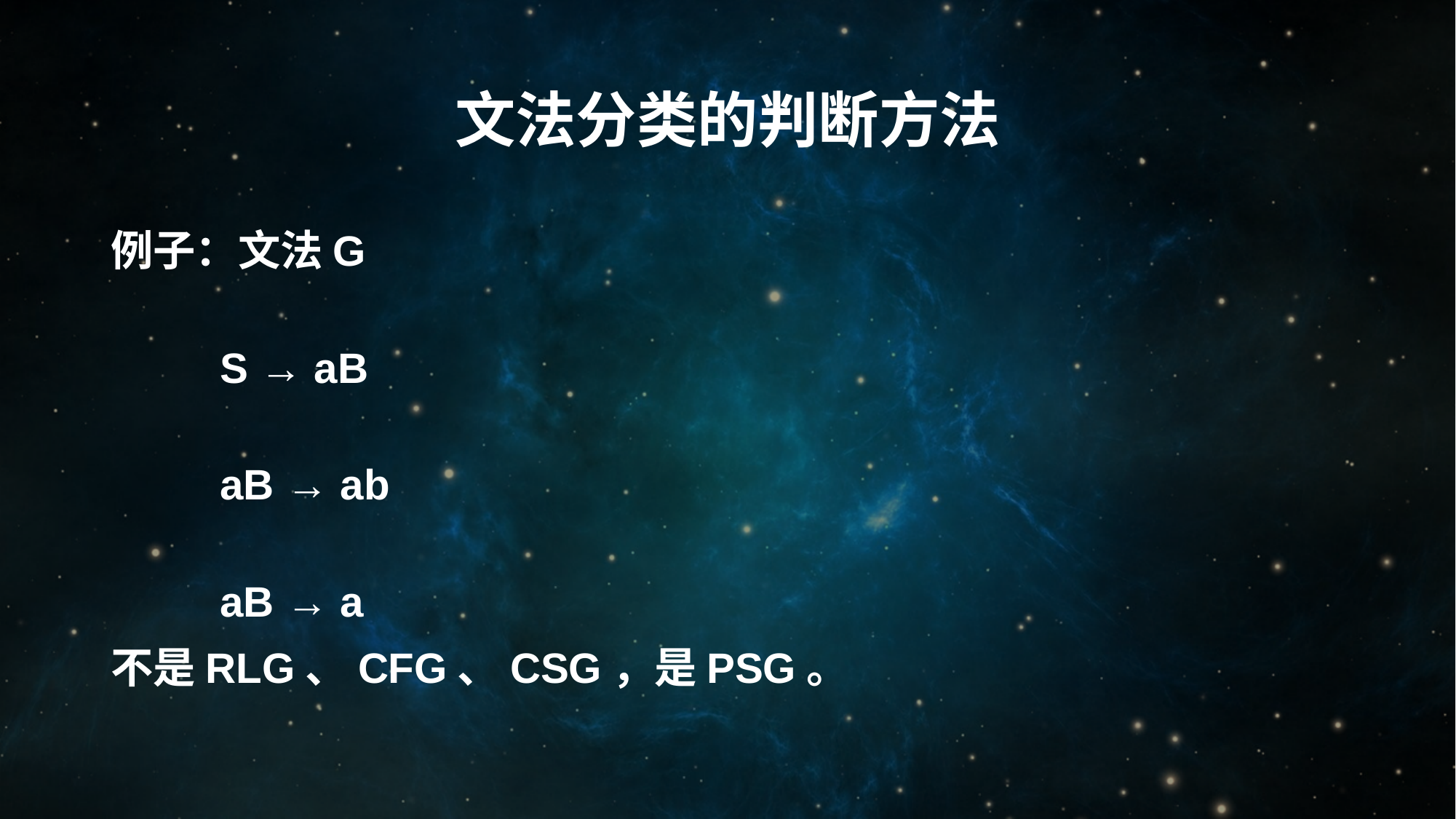

# 文法分类的判断方法
例子：文法G
												S → aB
												aB → ab
												aB → a
不是RLG、CFG、CSG，是PSG。